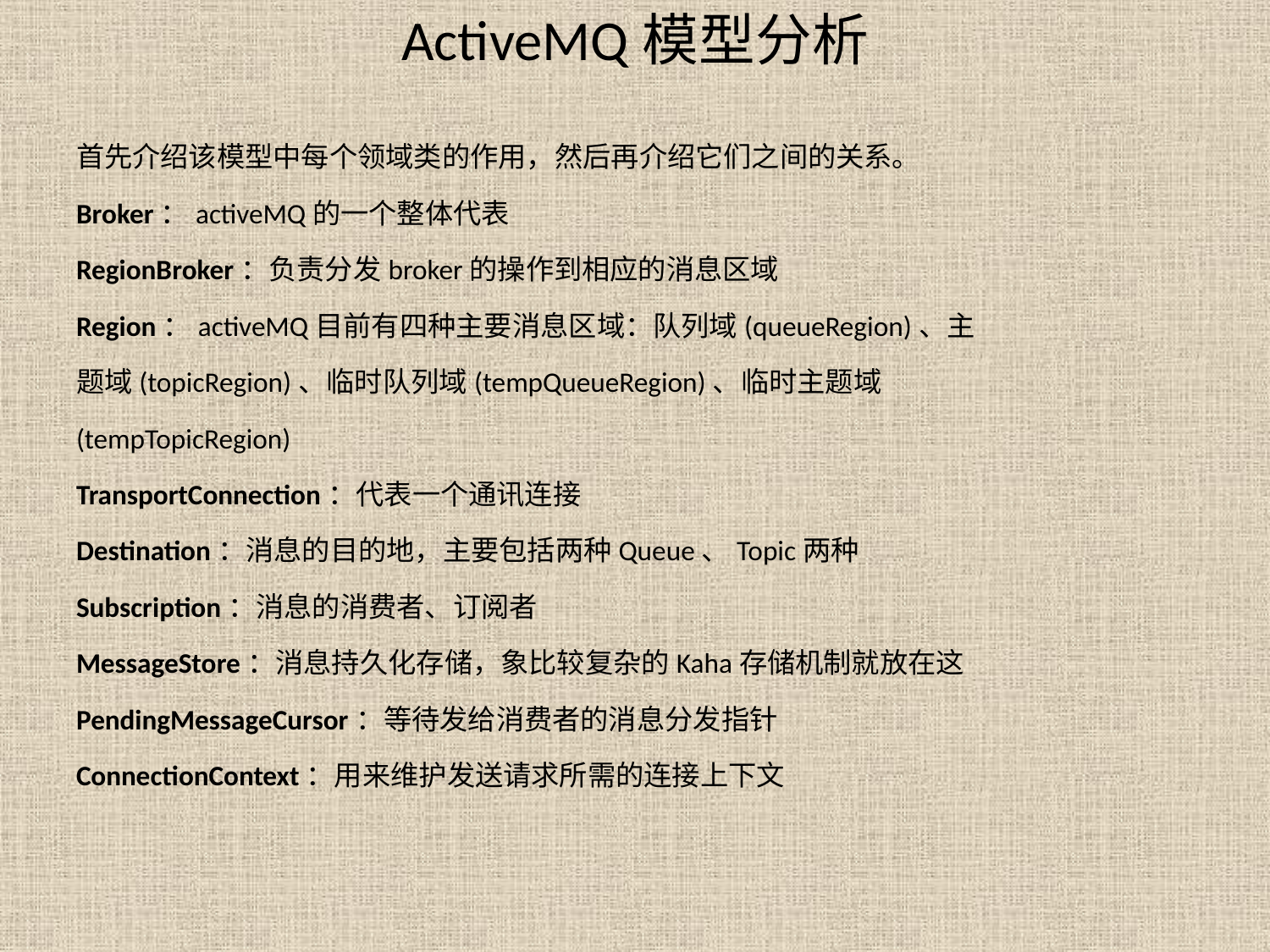

# ActiveMQ模型分析
首先介绍该模型中每个领域类的作用，然后再介绍它们之间的关系。
Broker：activeMQ的一个整体代表
RegionBroker：负责分发broker的操作到相应的消息区域
Region：activeMQ目前有四种主要消息区域：队列域(queueRegion)、主
题域(topicRegion)、临时队列域(tempQueueRegion)、临时主题域
(tempTopicRegion)
TransportConnection：代表一个通讯连接
Destination：消息的目的地，主要包括两种Queue、Topic两种
Subscription：消息的消费者、订阅者
MessageStore：消息持久化存储，象比较复杂的Kaha存储机制就放在这
PendingMessageCursor：等待发给消费者的消息分发指针
ConnectionContext：用来维护发送请求所需的连接上下文